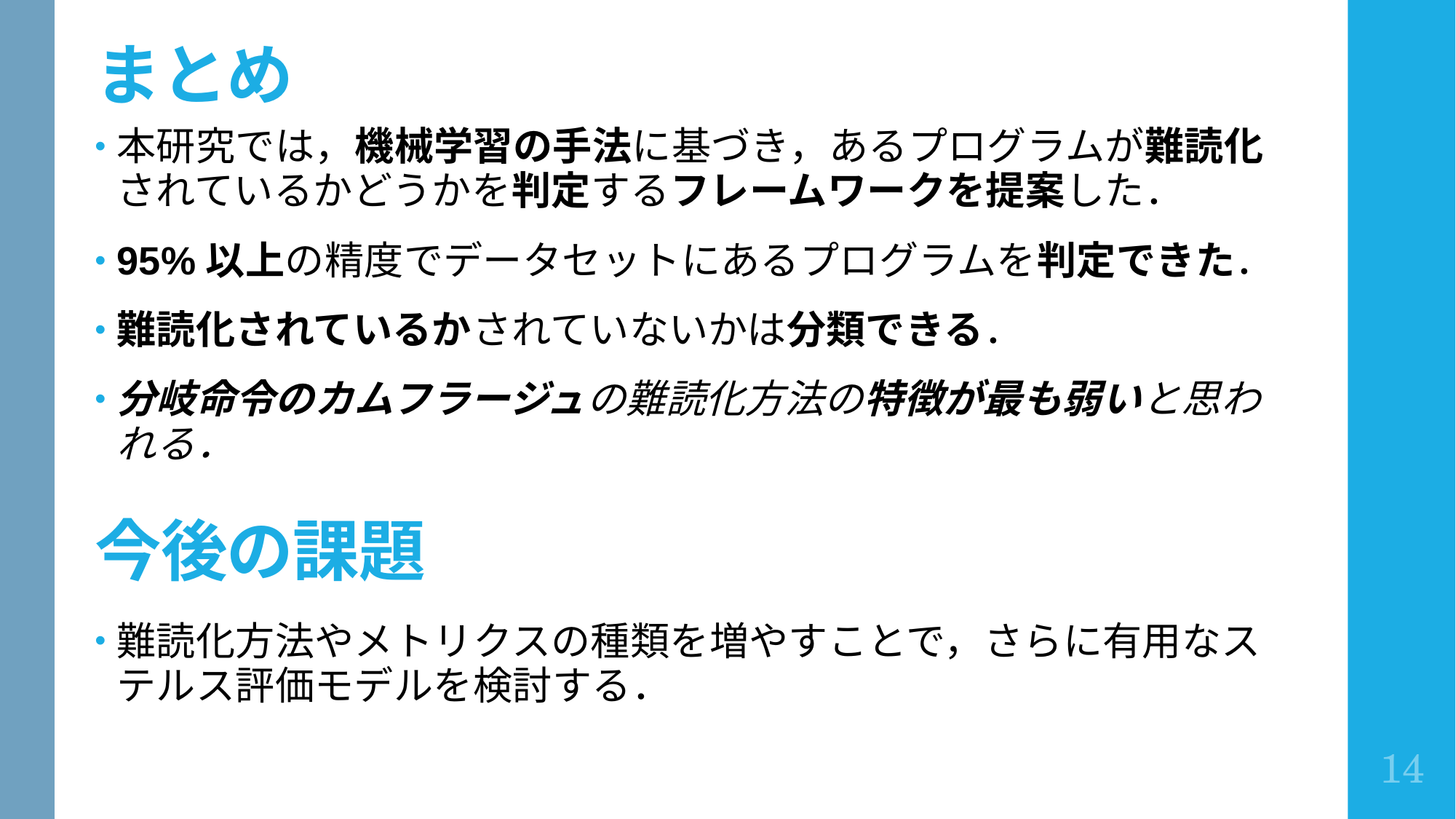

# まとめ
本研究では，機械学習の手法に基づき，あるプログラムが難読化されているかどうかを判定するフレームワークを提案した．
95%以上の精度でデータセットにあるプログラムを判定できた．
難読化されているかされていないかは分類できる．
分岐命令のカムフラージュの難読化方法の特徴が最も弱いと思われる．

今後の課題
難読化方法やメトリクスの種類を増やすことで，さらに有用なステルス評価モデルを検討する．
14